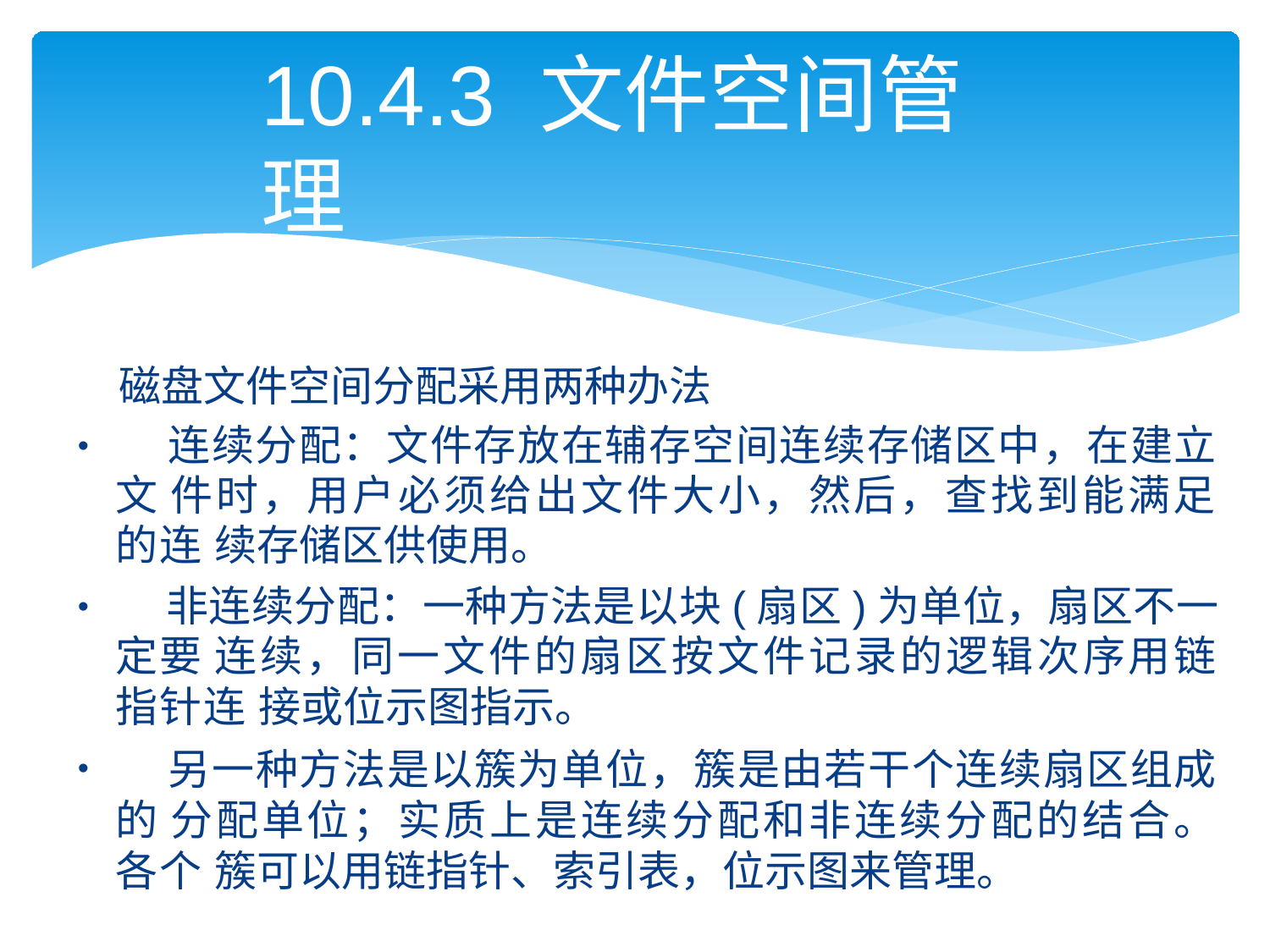

# 10.4.3 文件空间管理
磁盘文件空间分配采用两种办法
	连续分配：文件存放在辅存空间连续存储区中，在建立文 件时，用户必须给出文件大小，然后，查找到能满足的连 续存储区供使用。
	非连续分配：一种方法是以块(扇区)为单位，扇区不一定要 连续，同一文件的扇区按文件记录的逻辑次序用链指针连 接或位示图指示。
	另一种方法是以簇为单位，簇是由若干个连续扇区组成的 分配单位；实质上是连续分配和非连续分配的结合。各个 簇可以用链指针、索引表，位示图来管理。